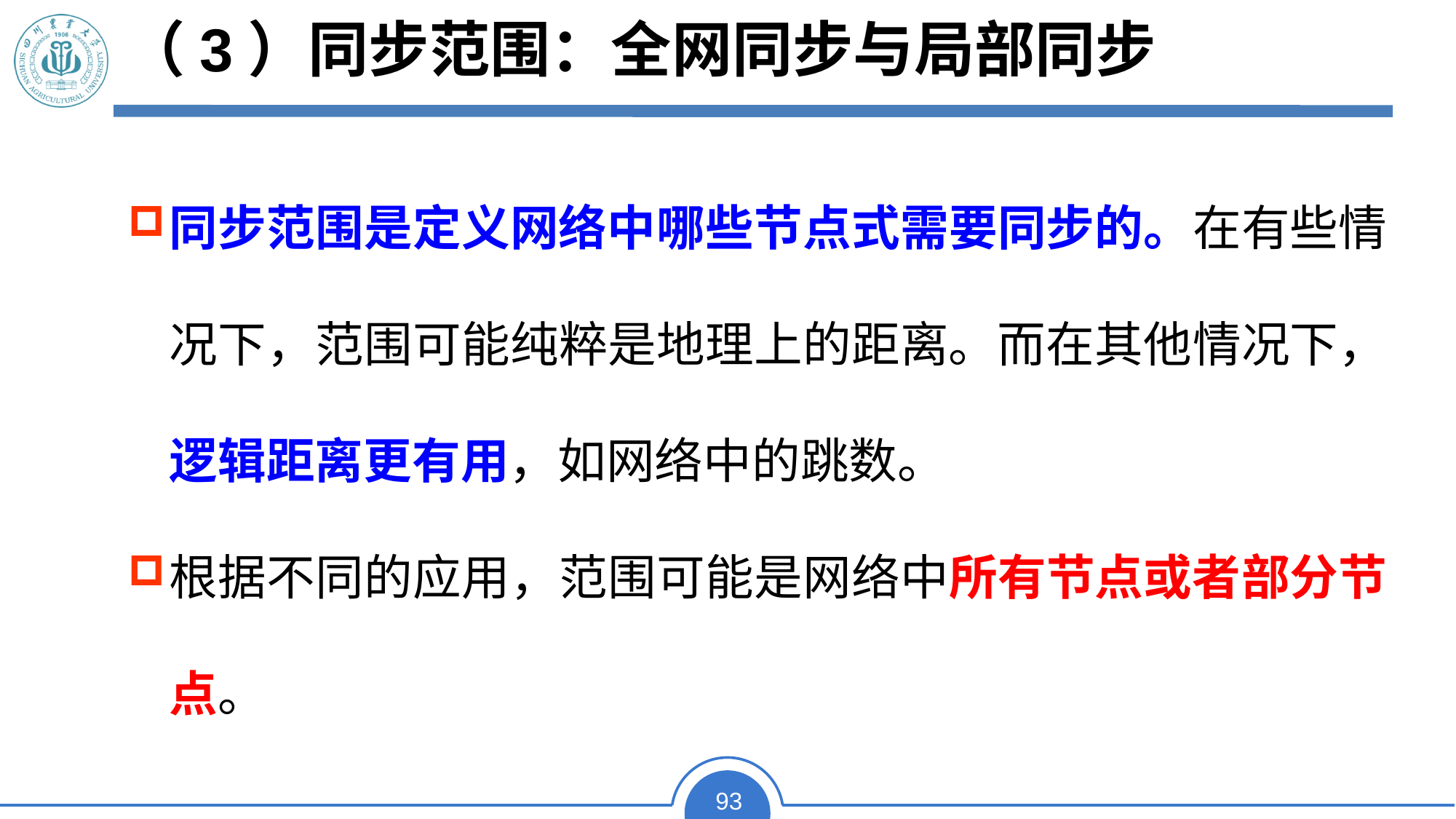

# （3）同步范围：全网同步与局部同步
同步范围是定义网络中哪些节点式需要同步的。在有些情况下，范围可能纯粹是地理上的距离。而在其他情况下，逻辑距离更有用，如网络中的跳数。
根据不同的应用，范围可能是网络中所有节点或者部分节点。